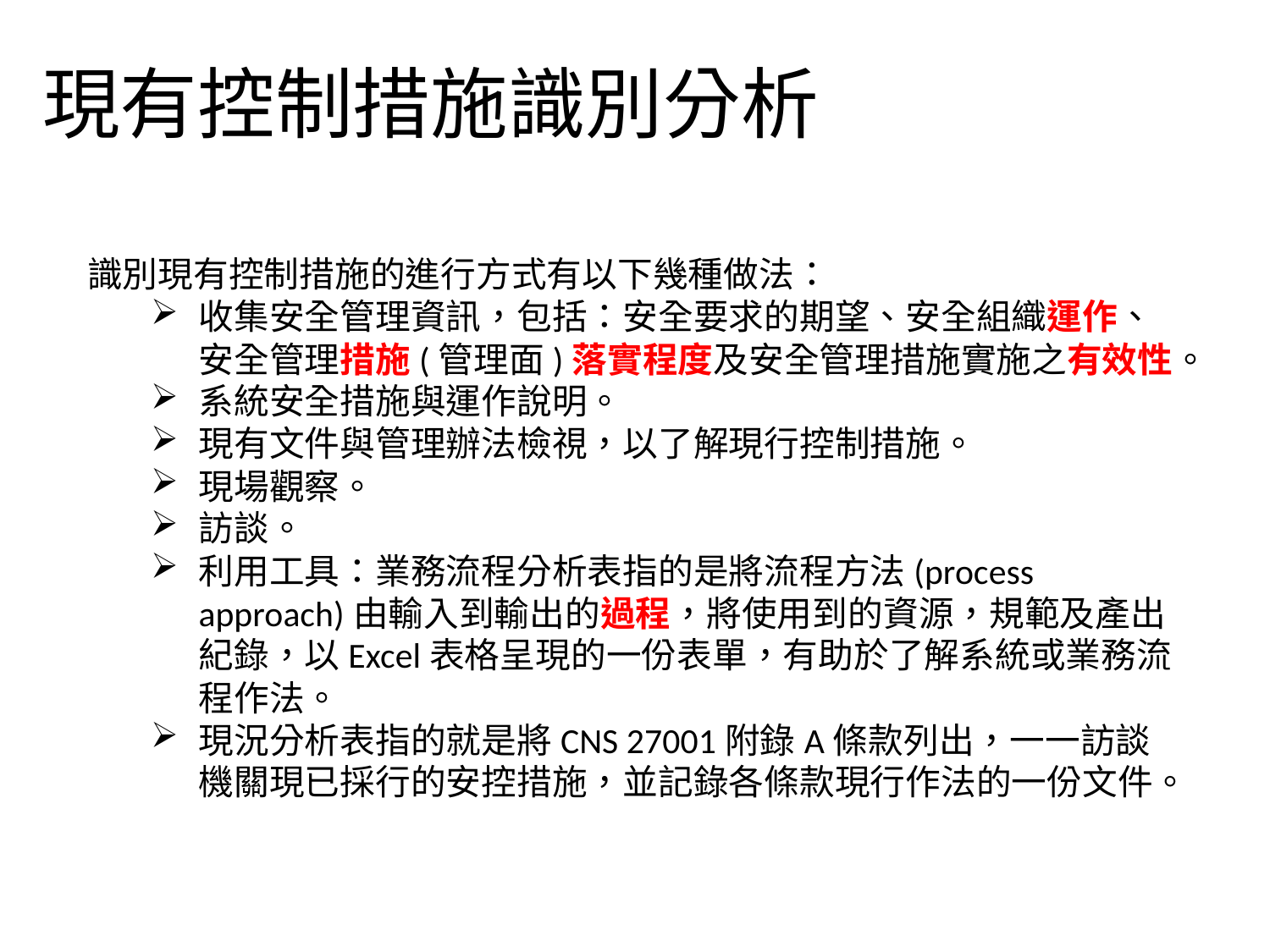

# 現有控制措施識別分析
識別現有控制措施的進行方式有以下幾種做法：
收集安全管理資訊，包括：安全要求的期望、安全組織運作、安全管理措施(管理面)落實程度及安全管理措施實施之有效性。
系統安全措施與運作說明。
現有文件與管理辦法檢視，以了解現行控制措施。
現場觀察。
訪談。
利用工具：業務流程分析表指的是將流程方法(process approach)由輸入到輸出的過程，將使用到的資源，規範及產出紀錄，以Excel表格呈現的一份表單，有助於了解系統或業務流程作法。
現況分析表指的就是將CNS 27001附錄A條款列出，一一訪談機關現已採行的安控措施，並記錄各條款現行作法的一份文件。